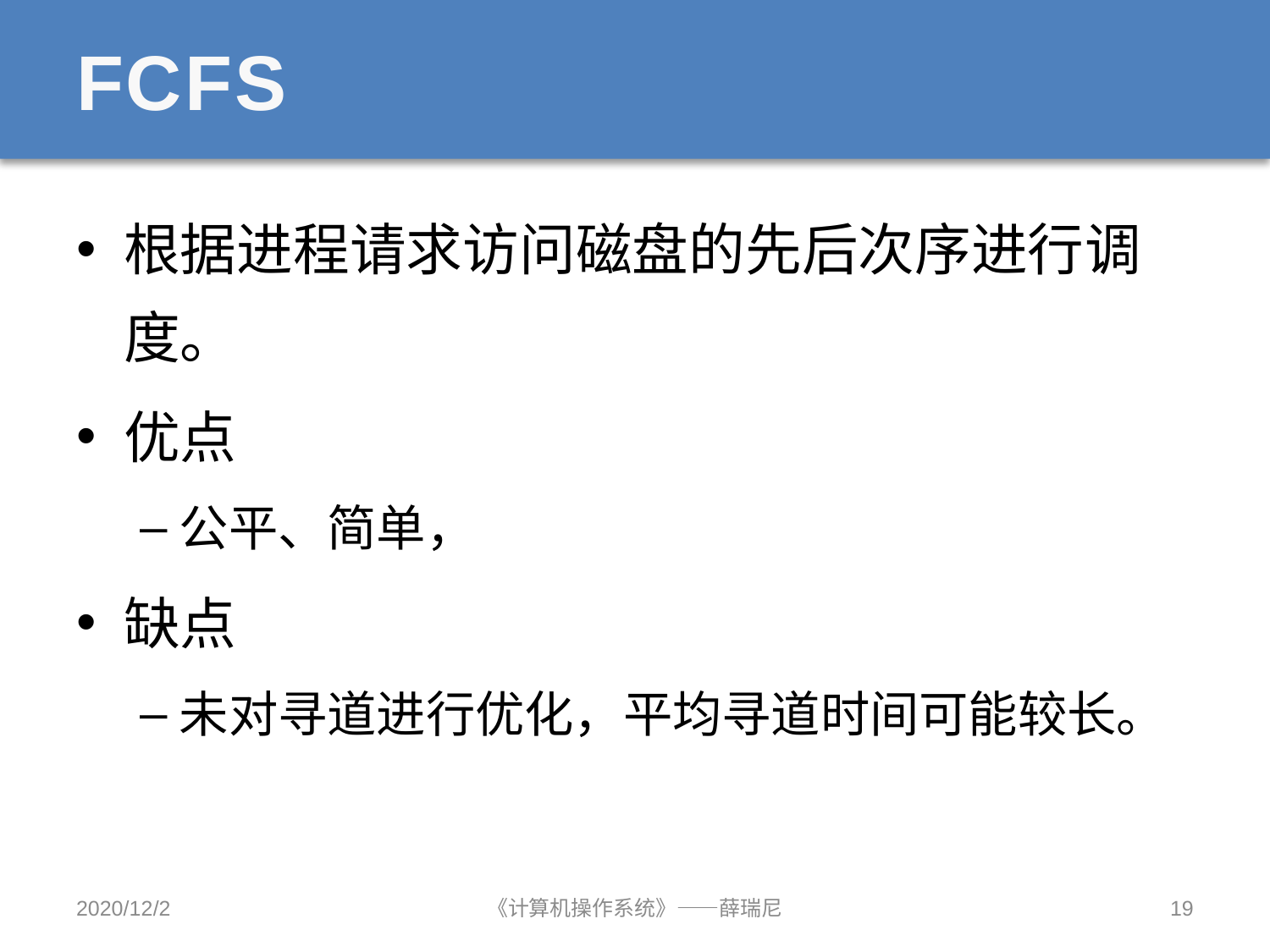

# FCFS
根据进程请求访问磁盘的先后次序进行调度。
优点
公平、简单，
缺点
未对寻道进行优化，平均寻道时间可能较长。
2020/12/2
《计算机操作系统》——薛瑞尼
19